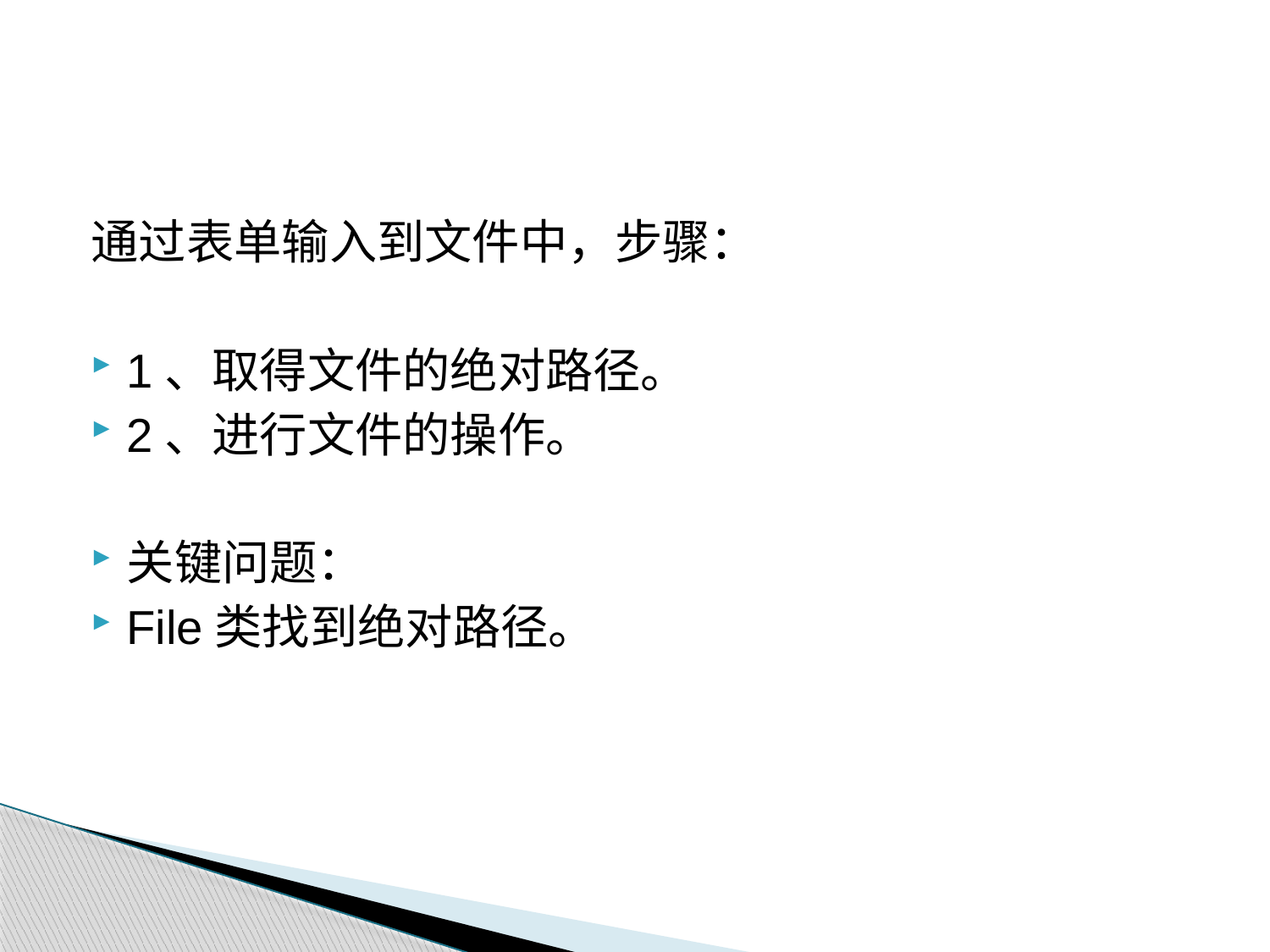

#
通过表单输入到文件中，步骤：

1、取得文件的绝对路径。
2、进行文件的操作。

关键问题：
File类找到绝对路径。